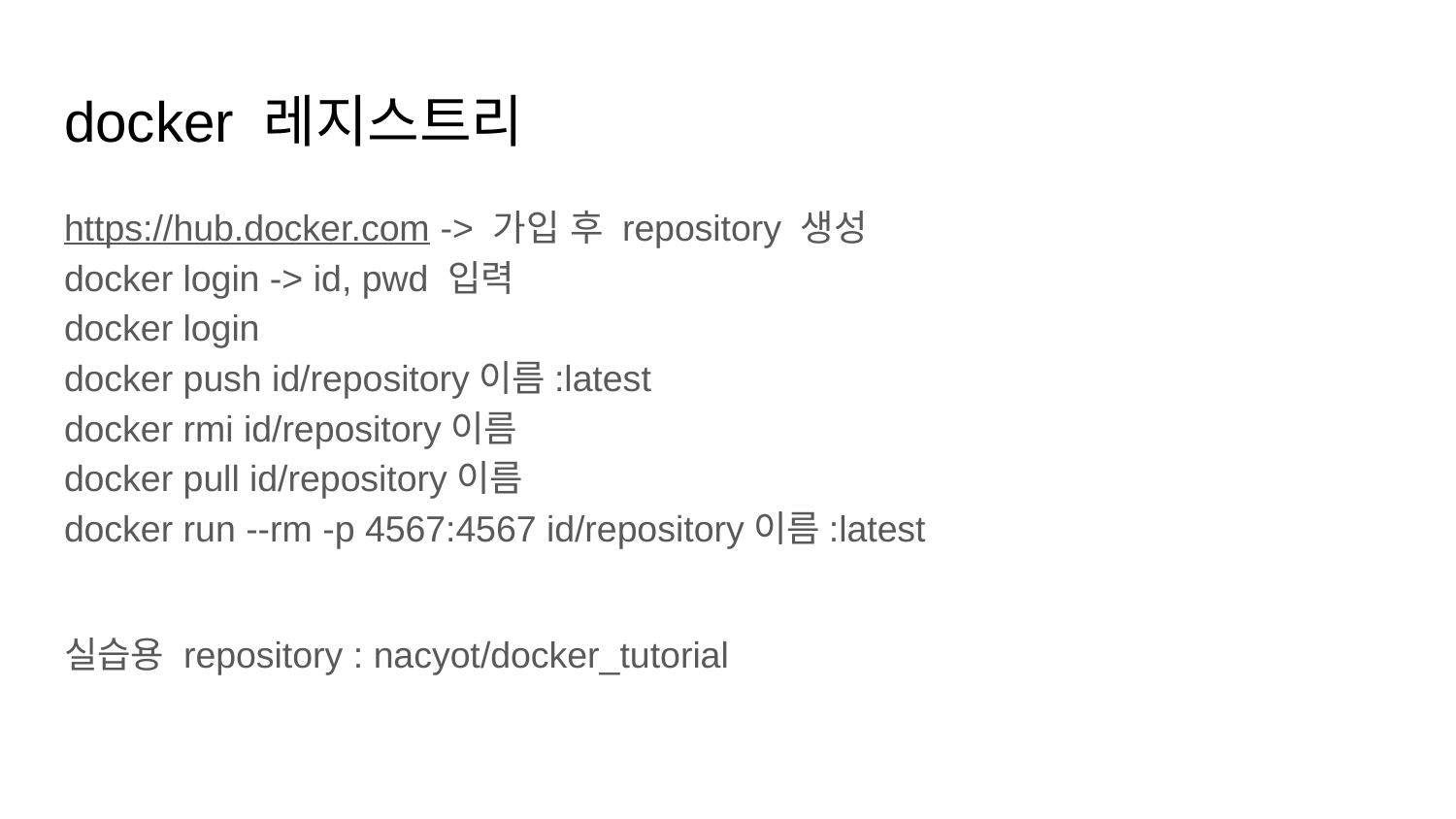

# docker 레지스트리
https://hub.docker.com -> 가입 후 repository 생성
docker login -> id, pwd 입력
docker login
docker push id/repository이름:latest
docker rmi id/repository이름
docker pull id/repository이름
docker run --rm -p 4567:4567 id/repository이름:latest
실습용 repository : nacyot/docker_tutorial